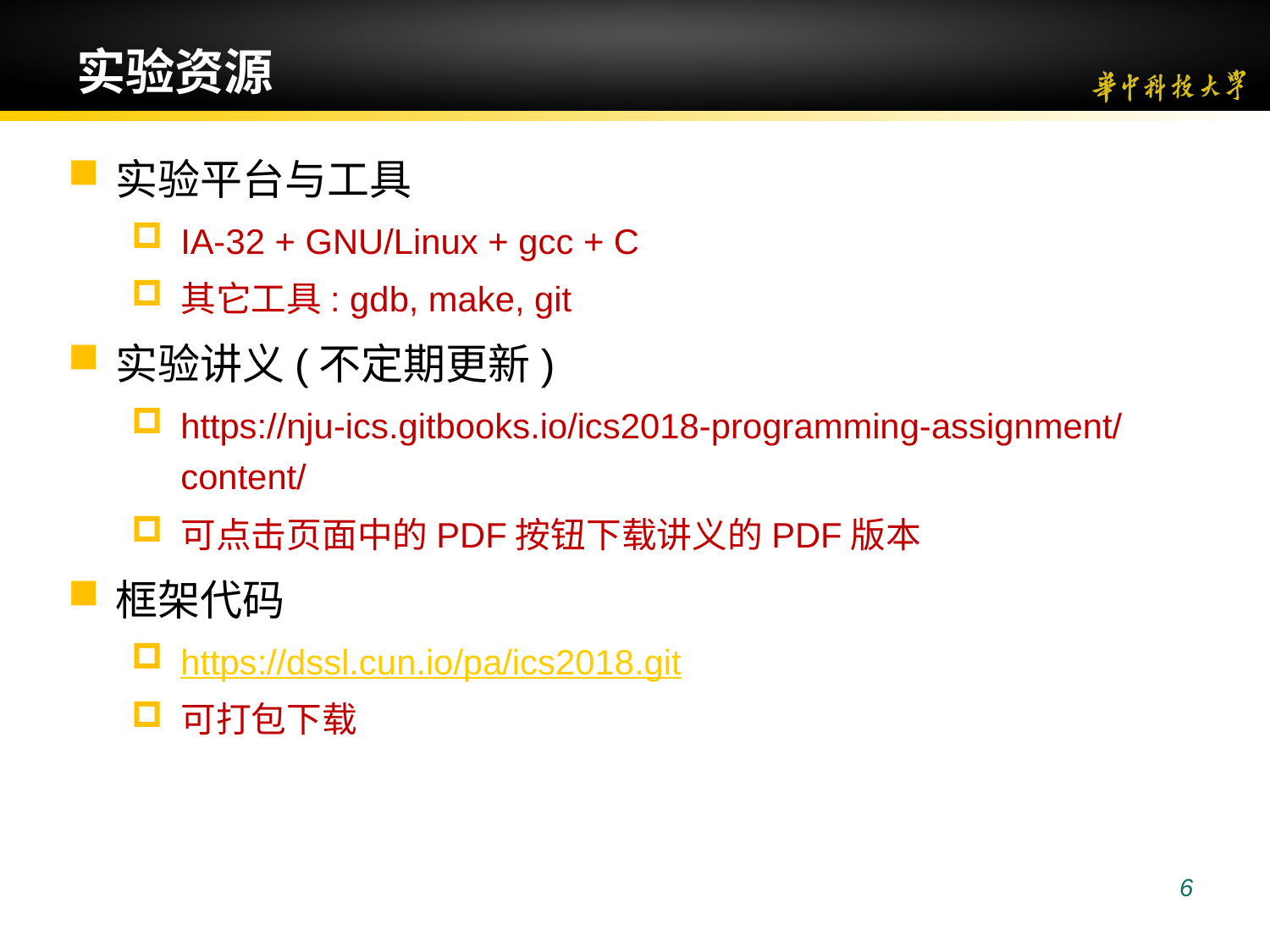

6
# 实验资源
实验平台与工具
IA-32 + GNU/Linux + gcc + C
其它工具: gdb, make, git
实验讲义(不定期更新)
https://nju-ics.gitbooks.io/ics2018-programming-assignment/content/
可点击页面中的PDF按钮下载讲义的PDF版本
框架代码
https://dssl.cun.io/pa/ics2018.git
可打包下载